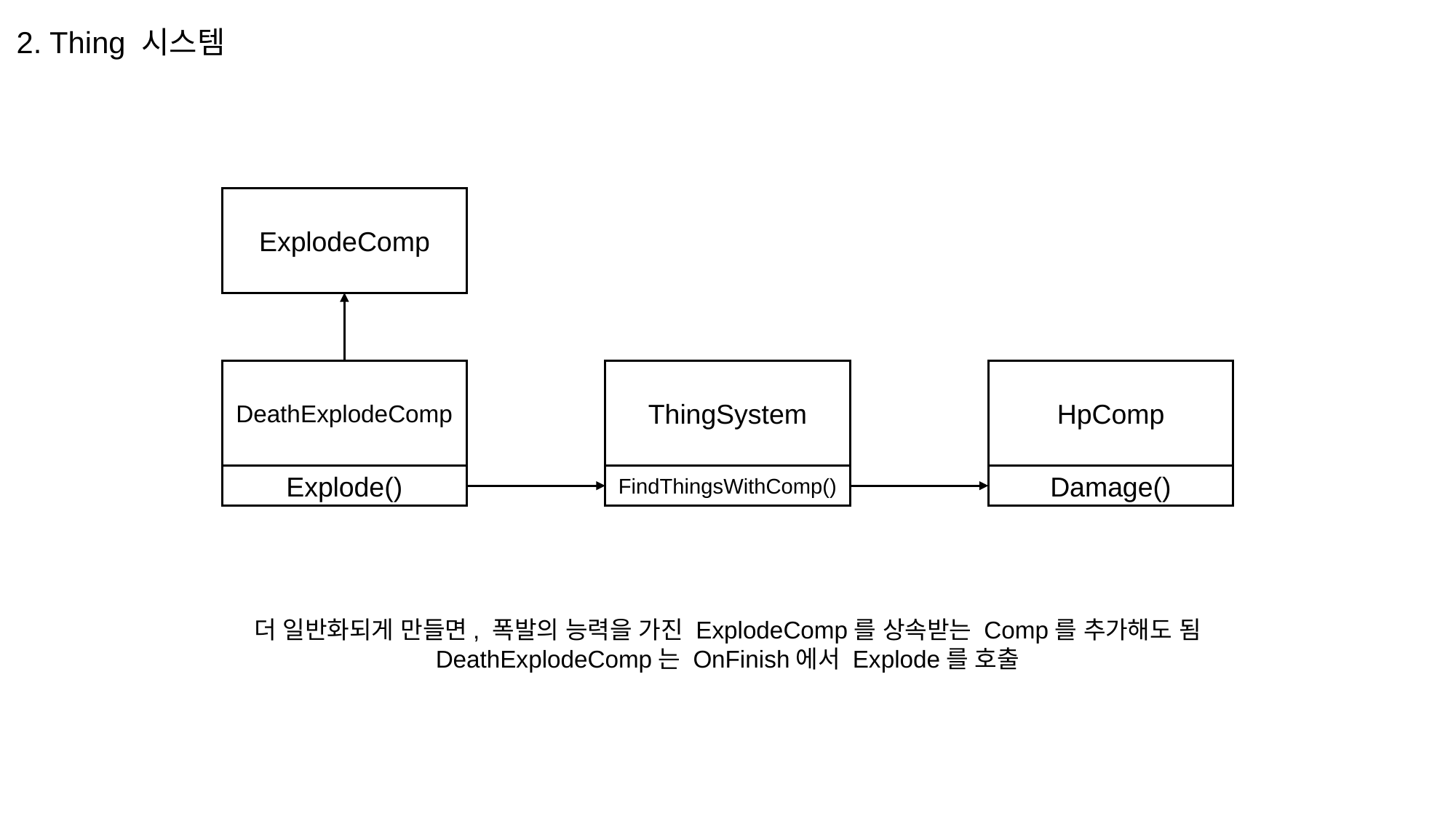

2. Thing 시스템
ExplodeComp
DeathExplodeComp
Explode()
ThingSystem
FindThingsWithComp()
HpComp
Damage()
더 일반화되게 만들면, 폭발의 능력을 가진 ExplodeComp를 상속받는 Comp를 추가해도 됨
DeathExplodeComp는 OnFinish에서 Explode를 호출